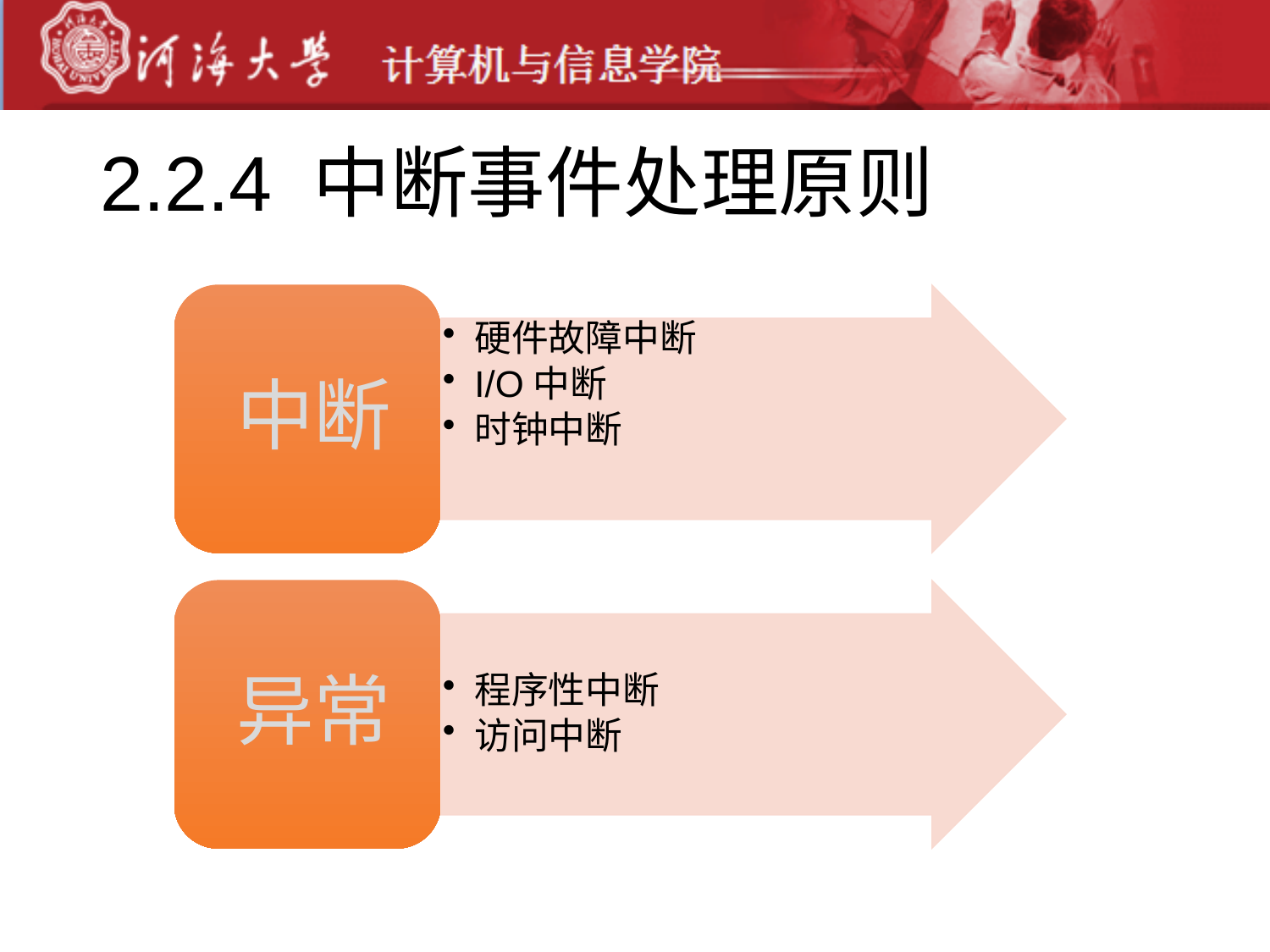

# 2.2.4 中断事件处理原则
硬件故障中断
I/O中断
时钟中断
中断
程序性中断
访问中断
异常